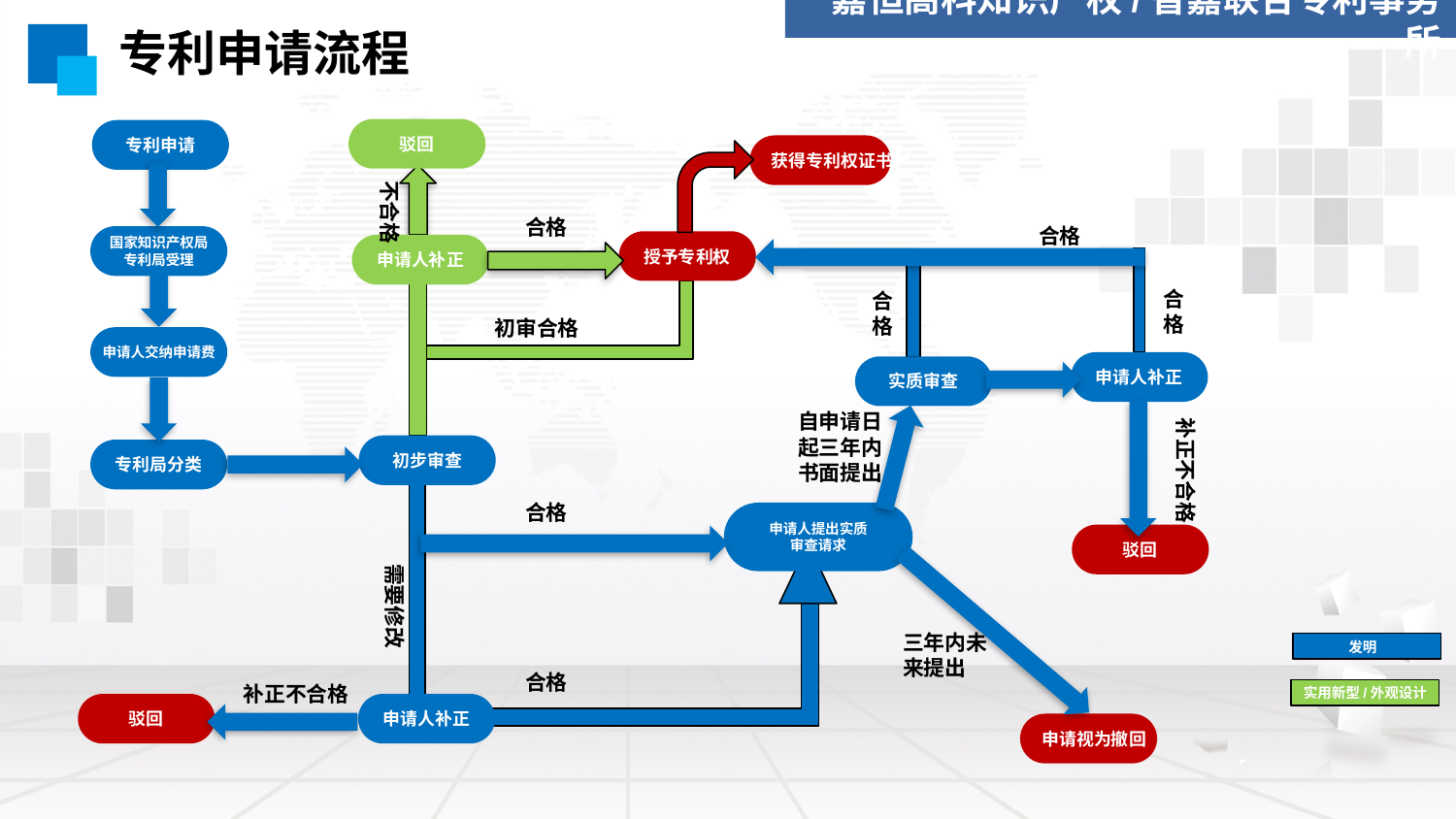

嘉恒高科知识产权/智嘉联合专利事务所
专利申请流程
驳回
专利申请
获得专利权证书
国家知识产权局
专利局受理
授予专利权
申请人补正
申请人交纳申请费
申请人补正
实质审查
初步审查
专利局分类
申请人提出实质
审查请求
驳回
驳回
申请人补正
申请视为撤回

不合格

合格
合格

合
格
合
格

初审合格

自申请日起三年内书面提出
补正不合格

合格

需要修改

三年内未来提出
发明
合格
补正不合格
实用新型/外观设计